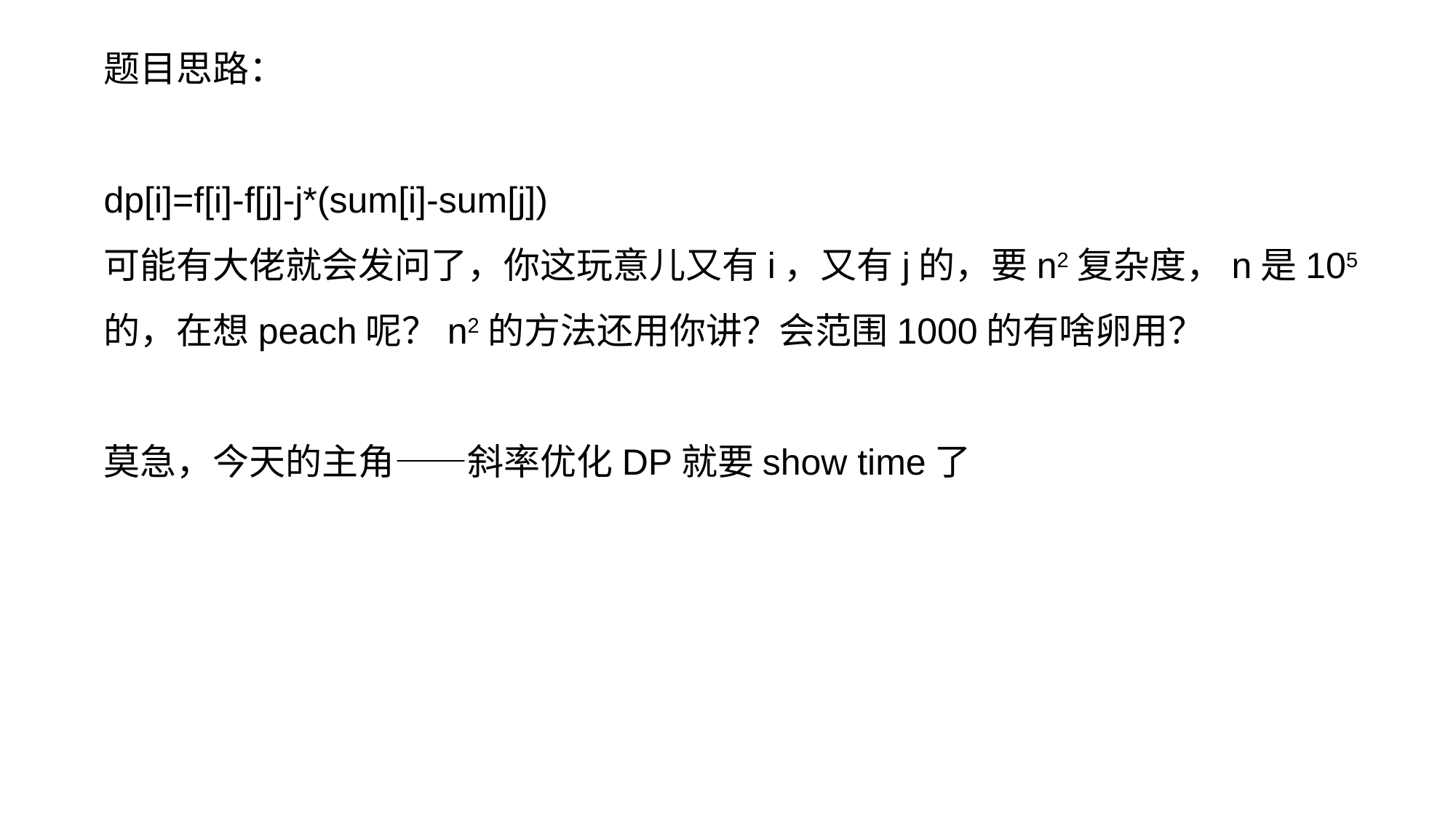

题目思路：

dp[i]=f[i]-f[j]-j*(sum[i]-sum[j])
可能有大佬就会发问了，你这玩意儿又有i，又有j的，要n2复杂度，n是105的，在想peach呢？n2的方法还用你讲？会范围1000的有啥卵用？

莫急，今天的主角——斜率优化DP就要show time了